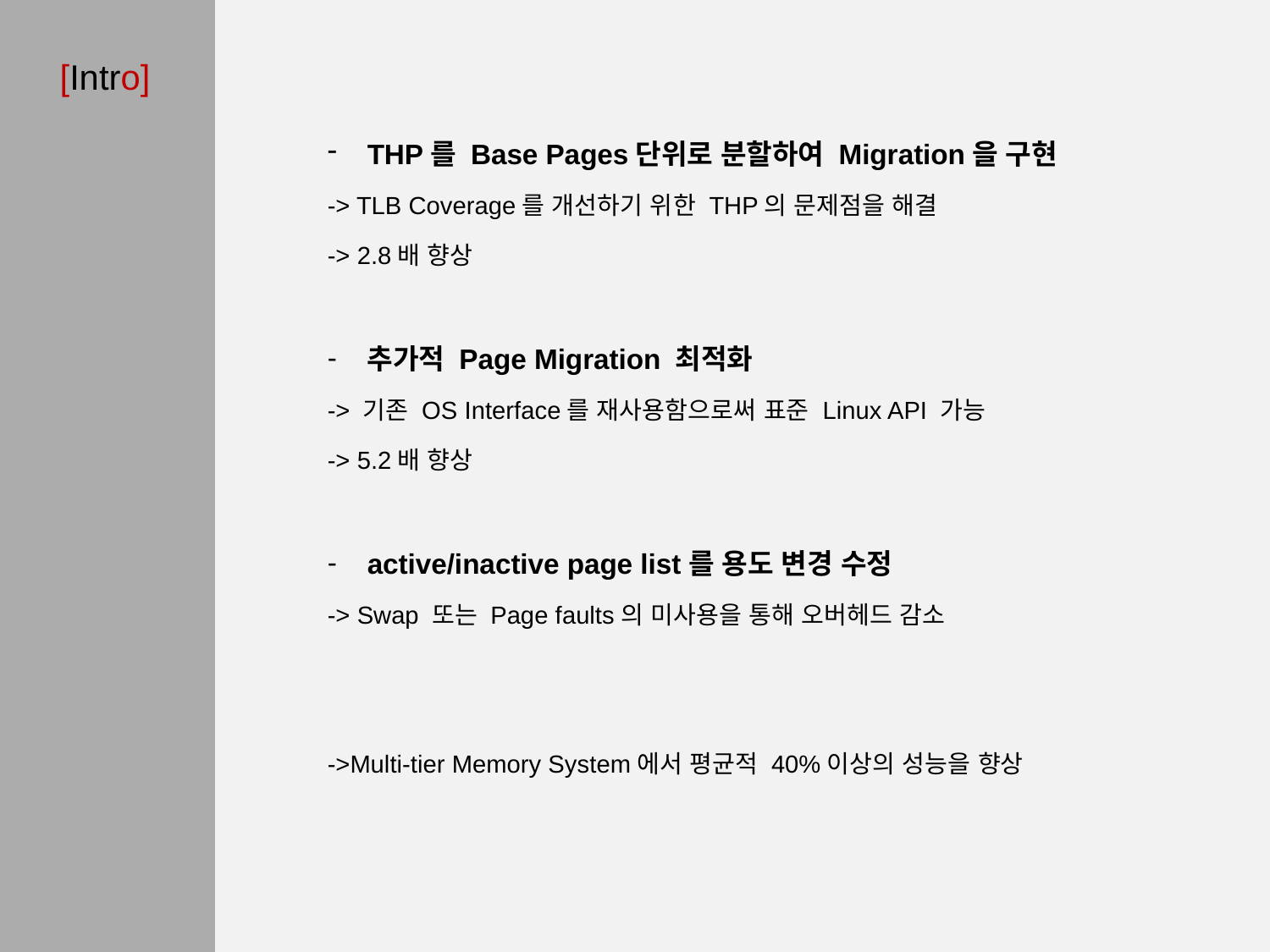

# [Intro]
THP를 Base Pages단위로 분할하여 Migration을 구현
-> TLB Coverage를 개선하기 위한 THP의 문제점을 해결
-> 2.8배 향상

추가적 Page Migration 최적화
-> 기존 OS Interface를 재사용함으로써 표준 Linux API 가능
-> 5.2배 향상

active/inactive page list를 용도 변경 수정
-> Swap 또는 Page faults의 미사용을 통해 오버헤드 감소

->Multi-tier Memory System에서 평균적 40%이상의 성능을 향상